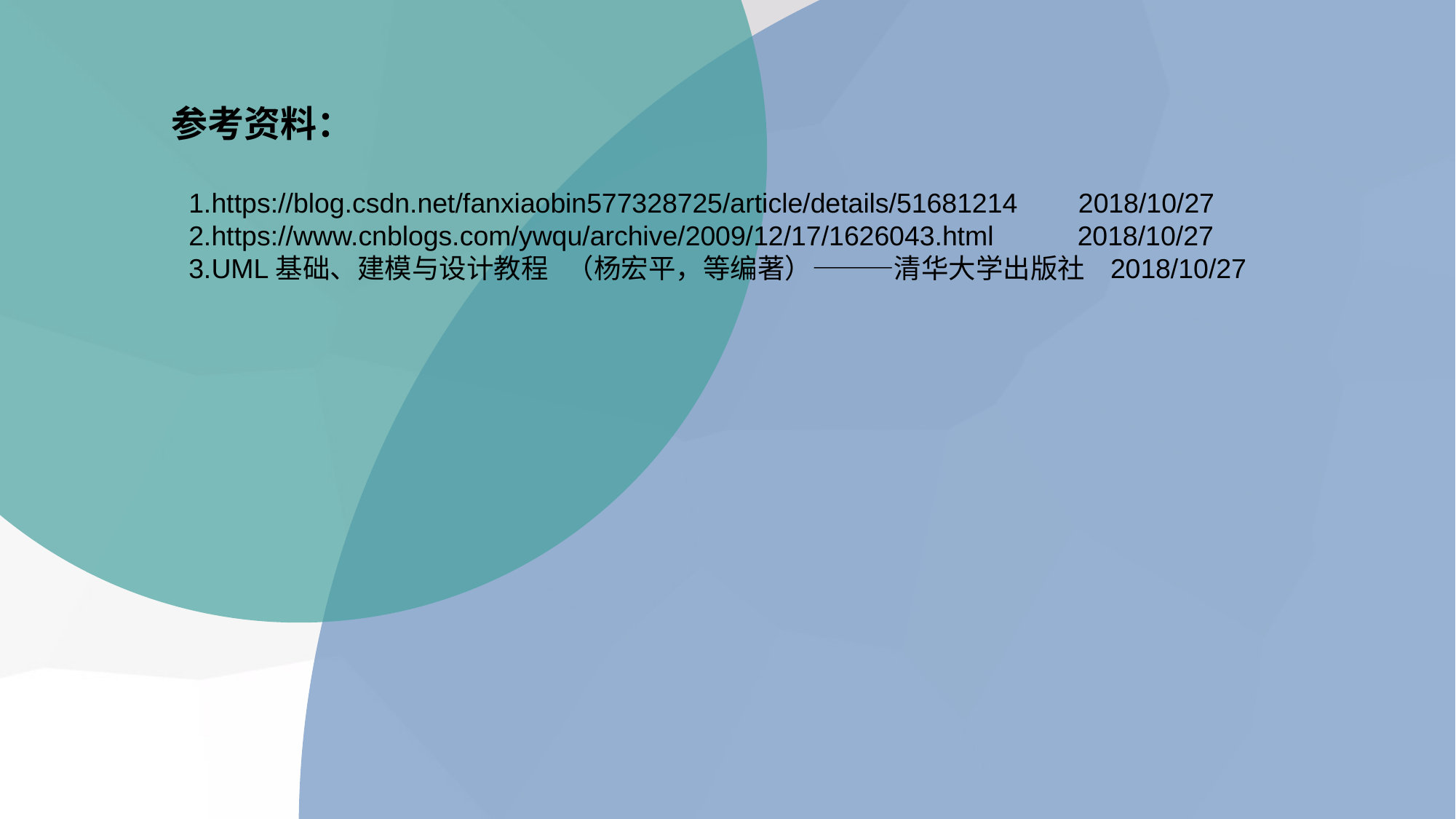

参考资料：
1.https://blog.csdn.net/fanxiaobin577328725/article/details/51681214        2018/10/27
2.https://www.cnblogs.com/ywqu/archive/2009/12/17/1626043.html           2018/10/27
3.UML基础、建模与设计教程   （杨宏平，等编著）———清华大学出版社   2018/10/27